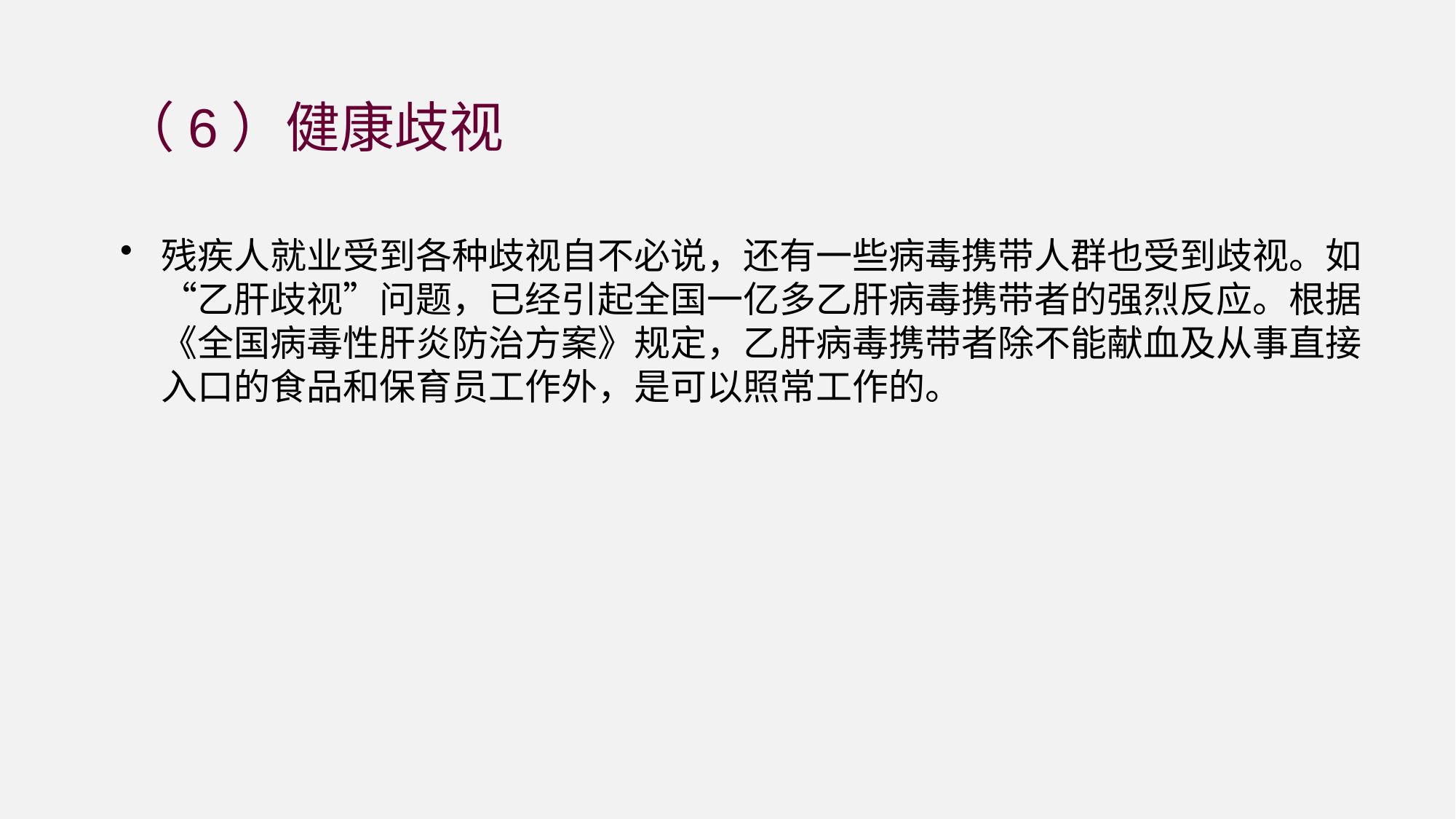

（6）健康歧视
残疾人就业受到各种歧视自不必说，还有一些病毒携带人群也受到歧视。如“乙肝歧视”问题，已经引起全国一亿多乙肝病毒携带者的强烈反应。根据《全国病毒性肝炎防治方案》规定，乙肝病毒携带者除不能献血及从事直接入口的食品和保育员工作外，是可以照常工作的。